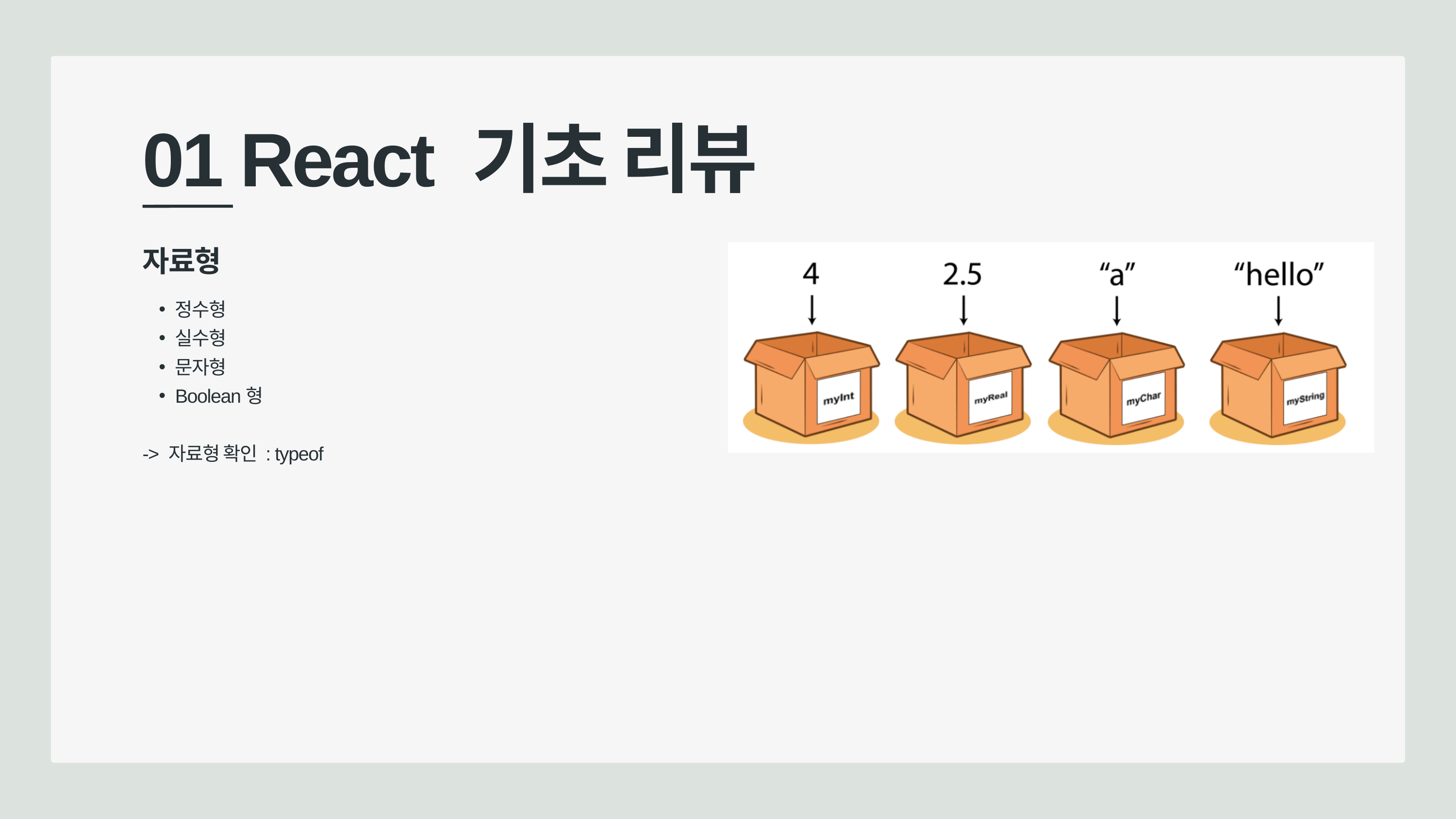

01 React 기초 리뷰

자료형

정수형
실수형
문자형
Boolean형

-> 자료형 확인 : typeof